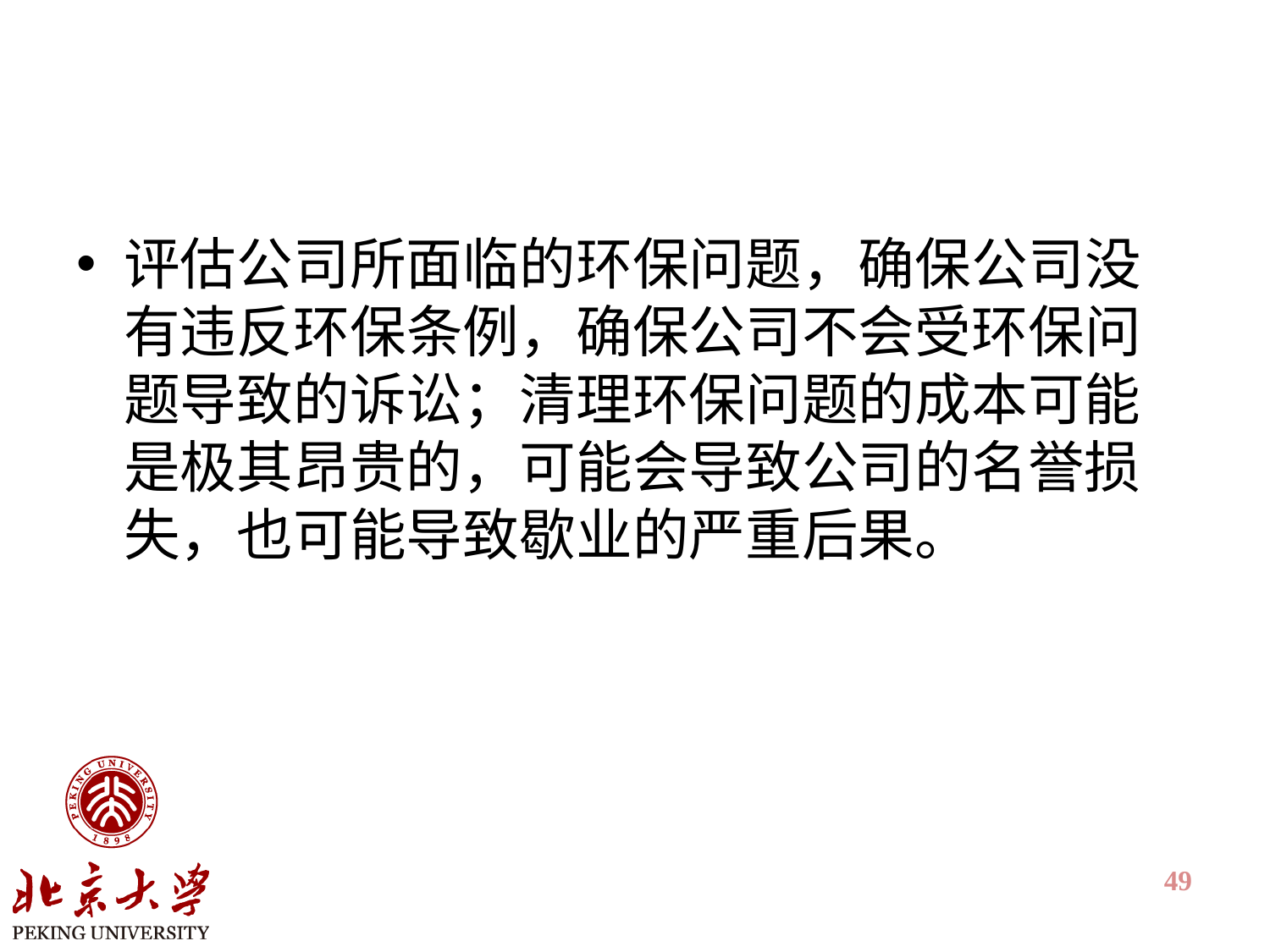

评估公司所面临的环保问题，确保公司没有违反环保条例，确保公司不会受环保问题导致的诉讼；清理环保问题的成本可能是极其昂贵的，可能会导致公司的名誉损失，也可能导致歇业的严重后果。
49